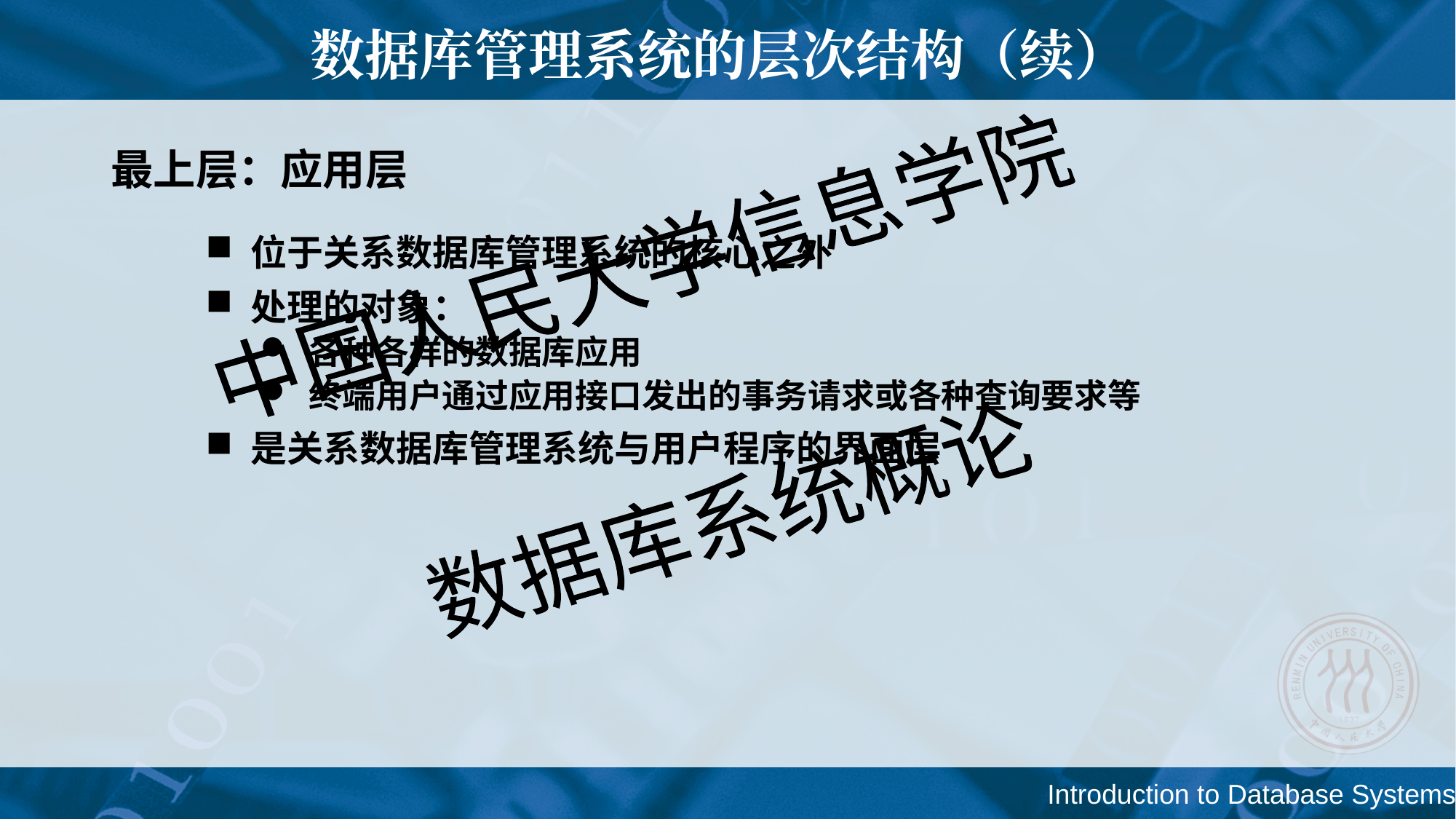

数据库管理系统的层次结构（续）
# 最上层：应用层
 位于关系数据库管理系统的核心之外
 处理的对象：
 各种各样的数据库应用
 终端用户通过应用接口发出的事务请求或各种查询要求等
 是关系数据库管理系统与用户程序的界面层